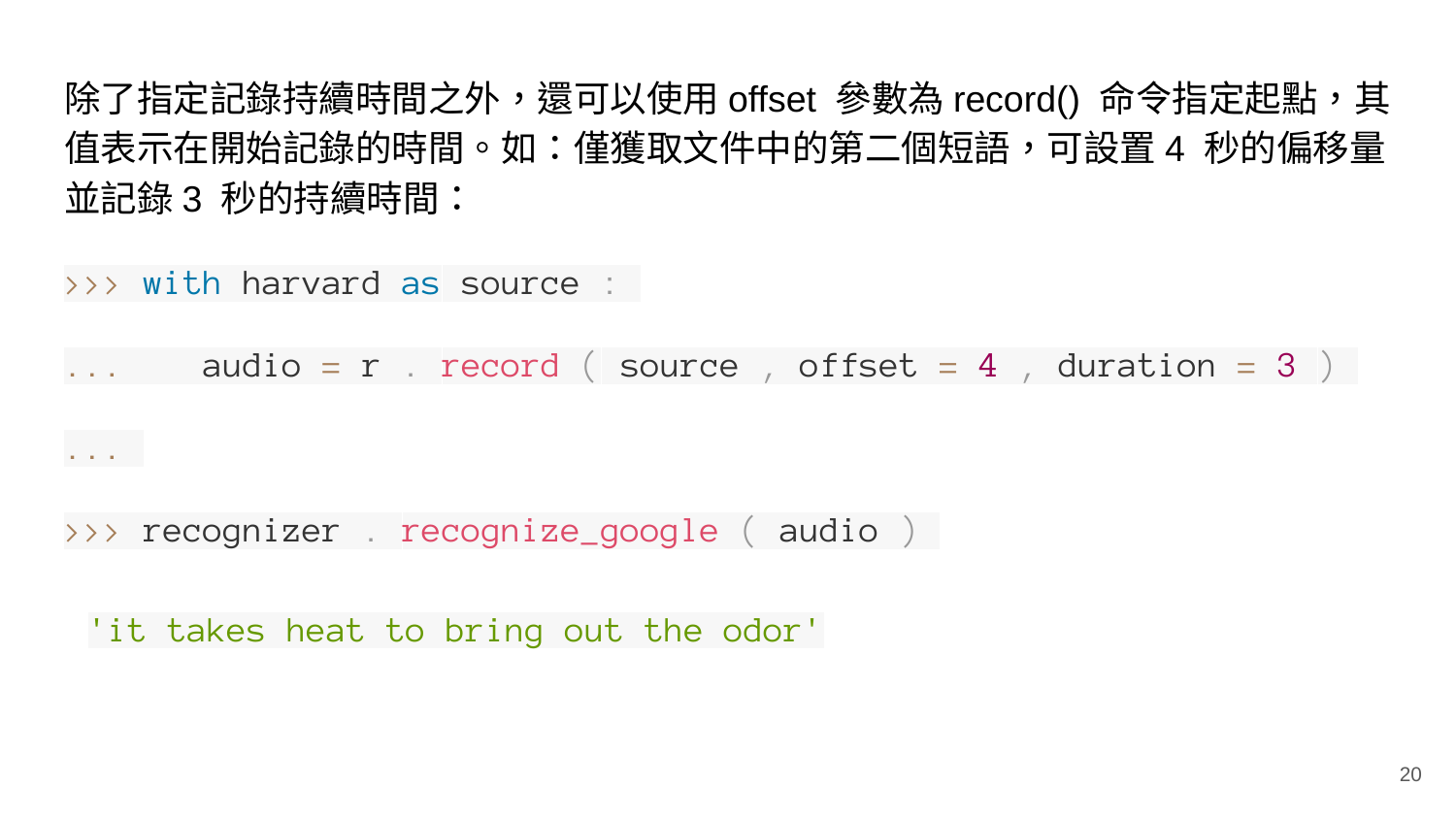

除了指定記錄持續時間之外，還可以使用offset 參數為record() 命令指定起點，其值表示在開始記錄的時間。如：僅獲取文件中的第二個短語，可設置4 秒的偏移量並記錄3 秒的持續時間：
>>> with harvard as source :
...    audio = r . record ( source , offset = 4 , duration = 3 )
...
>>> recognizer . recognize_google ( audio )
'it takes heat to bring out the odor'

20